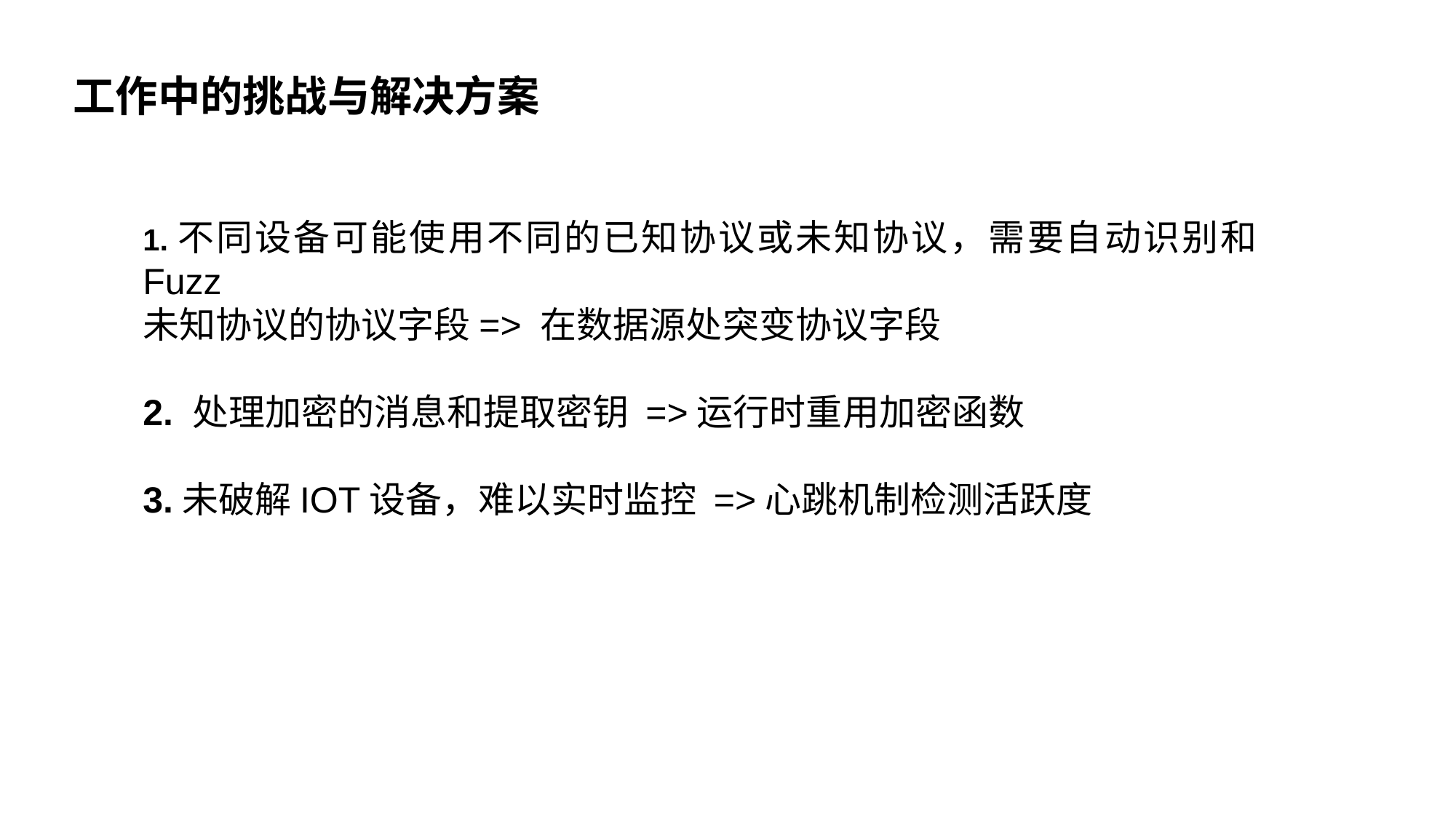

工作中的挑战与解决方案
1.不同设备可能使用不同的已知协议或未知协议，需要自动识别和Fuzz
未知协议的协议字段=> 在数据源处突变协议字段

2. 处理加密的消息和提取密钥 =>运行时重用加密函数

3.未破解IOT设备，难以实时监控 =>心跳机制检测活跃度